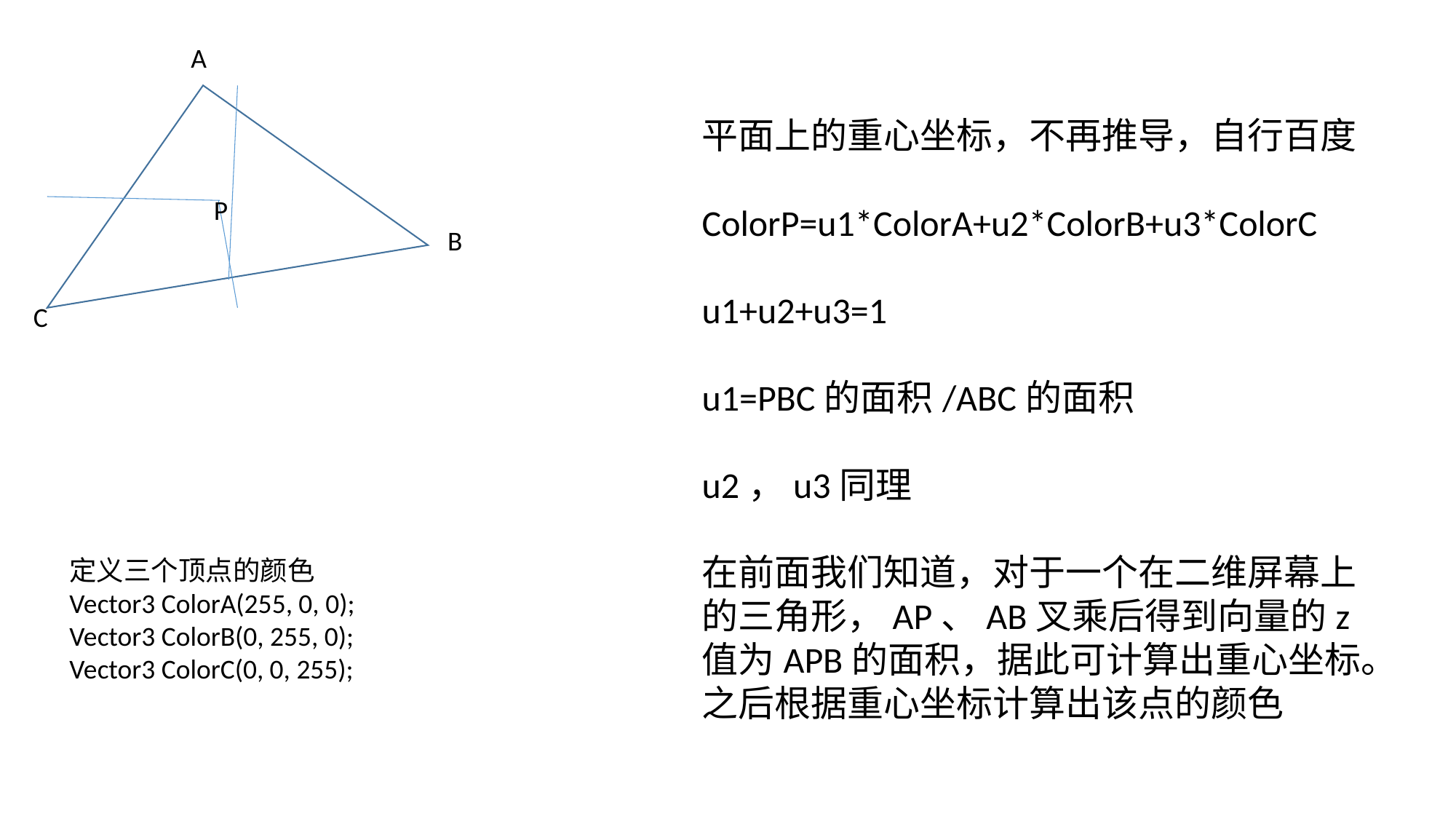

A

平面上的重心坐标，不再推导，自行百度

ColorP=u1*ColorA+u2*ColorB+u3*ColorC

u1+u2+u3=1

u1=PBC的面积/ABC的面积

u2，u3同理

在前面我们知道，对于一个在二维屏幕上的三角形，AP、AB叉乘后得到向量的z值为APB的面积，据此可计算出重心坐标。之后根据重心坐标计算出该点的颜色
P
B
C
定义三个顶点的颜色
Vector3 ColorA(255, 0, 0);
Vector3 ColorB(0, 255, 0);
Vector3 ColorC(0, 0, 255);